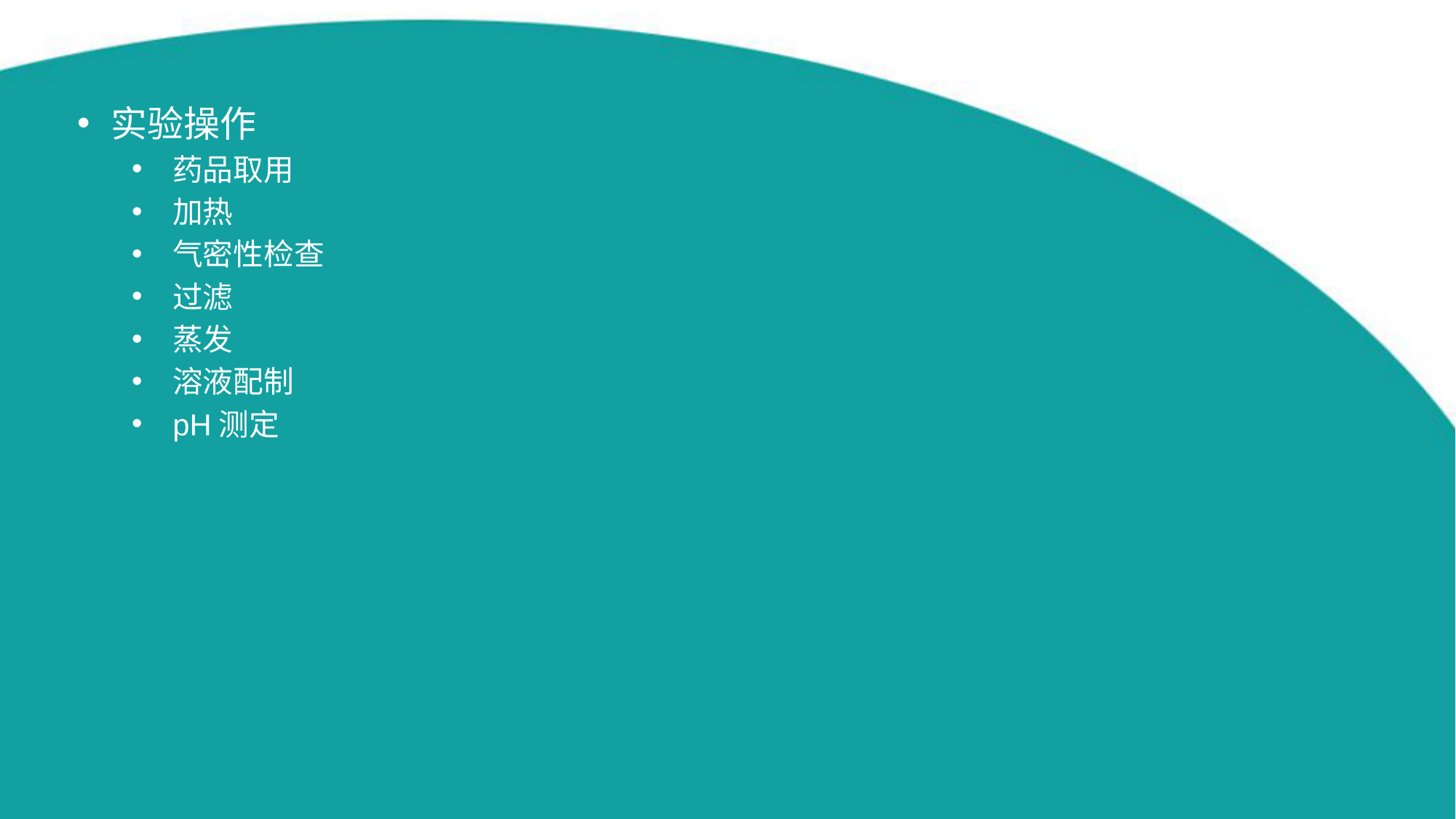

实验操作
药品取用
加热
气密性检查
过滤
蒸发
溶液配制
pH测定